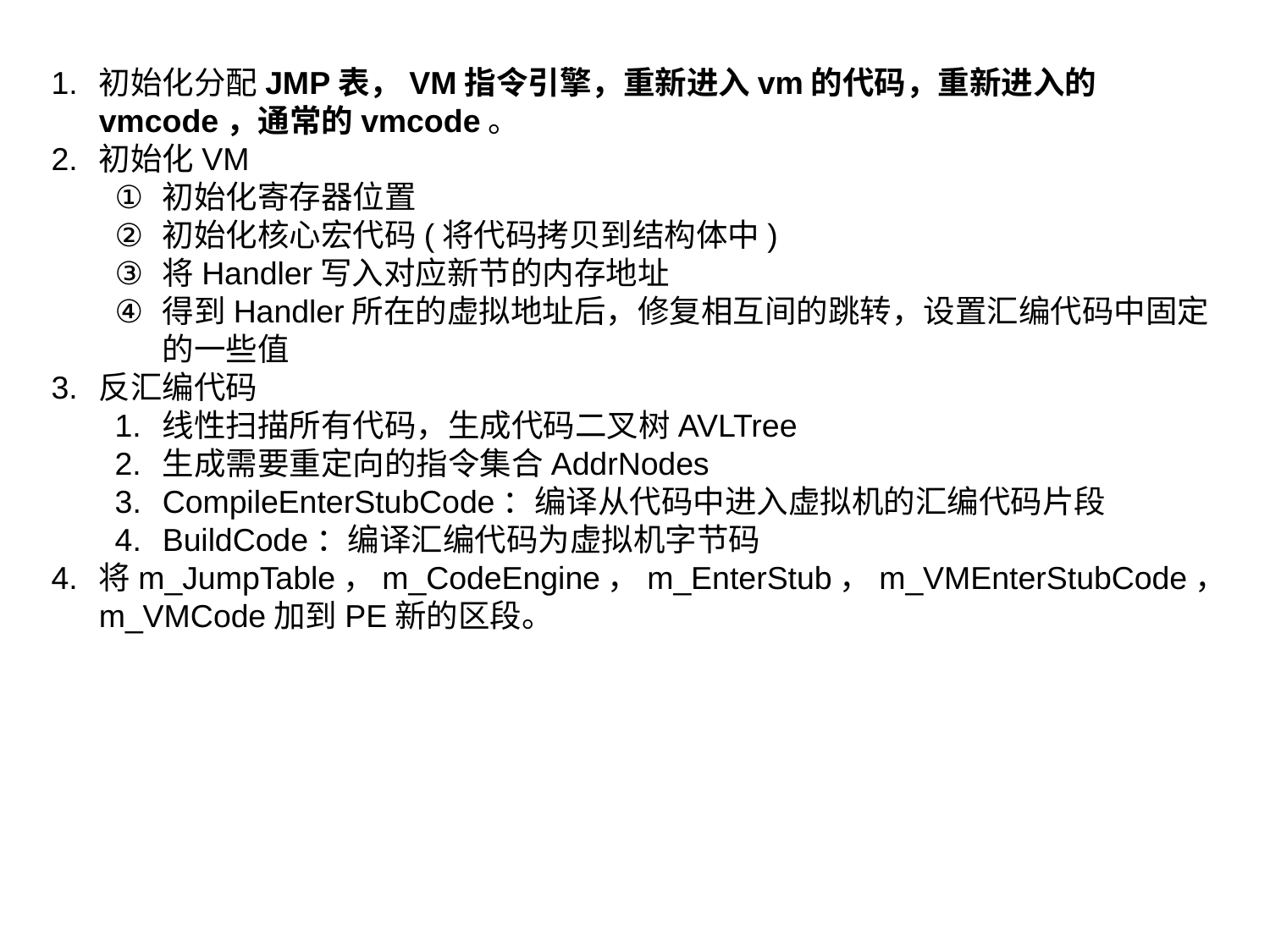

初始化分配JMP表，VM指令引擎，重新进入vm的代码，重新进入的vmcode，通常的vmcode。
初始化VM
初始化寄存器位置
初始化核心宏代码(将代码拷贝到结构体中)
将Handler写入对应新节的内存地址
得到Handler所在的虚拟地址后，修复相互间的跳转，设置汇编代码中固定的一些值
反汇编代码
线性扫描所有代码，生成代码二叉树AVLTree
生成需要重定向的指令集合AddrNodes
CompileEnterStubCode：编译从代码中进入虚拟机的汇编代码片段
BuildCode：编译汇编代码为虚拟机字节码
将m_JumpTable，m_CodeEngine，m_EnterStub，m_VMEnterStubCode，m_VMCode加到PE新的区段。